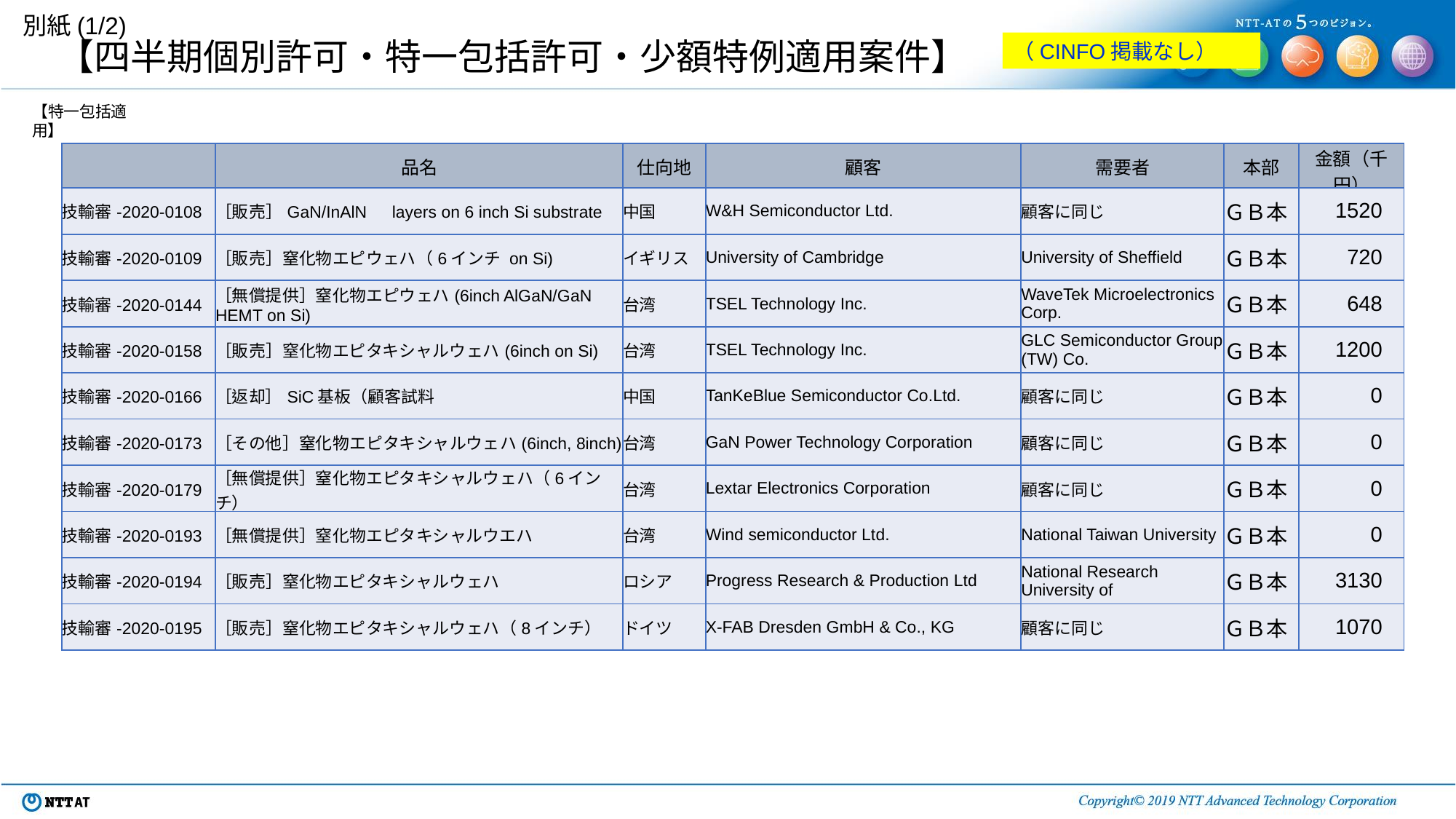

別紙(1/2)
【四半期個別許可・特一包括許可・少額特例適用案件】
（CINFO掲載なし）
【特一包括適用】
|  | 品名 | 仕向地 | 顧客 | 需要者 | 本部 | 金額（千円） |
| --- | --- | --- | --- | --- | --- | --- |
| 技輸審-2020-0108 | ［販売］GaN/InAlN　layers on 6 inch Si substrate | 中国 | W&H Semiconductor Ltd. | 顧客に同じ | ＧＢ本 | 1520 |
| 技輸審-2020-0109 | ［販売］窒化物エピウェハ（6インチ on Si) | イギリス | University of Cambridge | University of Sheffield | ＧＢ本 | 720 |
| 技輸審-2020-0144 | ［無償提供］窒化物エピウェハ(6inch AlGaN/GaN HEMT on Si) | 台湾 | TSEL Technology Inc. | WaveTek Microelectronics Corp. | ＧＢ本 | 648 |
| 技輸審-2020-0158 | ［販売］窒化物エピタキシャルウェハ(6inch on Si) | 台湾 | TSEL Technology Inc. | GLC Semiconductor Group (TW) Co. | ＧＢ本 | 1200 |
| 技輸審-2020-0166 | ［返却］SiC基板（顧客試料 | 中国 | TanKeBlue Semiconductor Co.Ltd. | 顧客に同じ | ＧＢ本 | 0 |
| 技輸審-2020-0173 | ［その他］窒化物エピタキシャルウェハ(6inch, 8inch) | 台湾 | GaN Power Technology Corporation | 顧客に同じ | ＧＢ本 | 0 |
| 技輸審-2020-0179 | ［無償提供］窒化物エピタキシャルウェハ（6インチ） | 台湾 | Lextar Electronics Corporation | 顧客に同じ | ＧＢ本 | 0 |
| 技輸審-2020-0193 | ［無償提供］窒化物エピタキシャルウエハ | 台湾 | Wind semiconductor Ltd. | National Taiwan University | ＧＢ本 | 0 |
| 技輸審-2020-0194 | ［販売］窒化物エピタキシャルウェハ | ロシア | Progress Research & Production Ltd | National Research University of | ＧＢ本 | 3130 |
| 技輸審-2020-0195 | ［販売］窒化物エピタキシャルウェハ（8インチ） | ドイツ | X-FAB Dresden GmbH & Co., KG | 顧客に同じ | ＧＢ本 | 1070 |